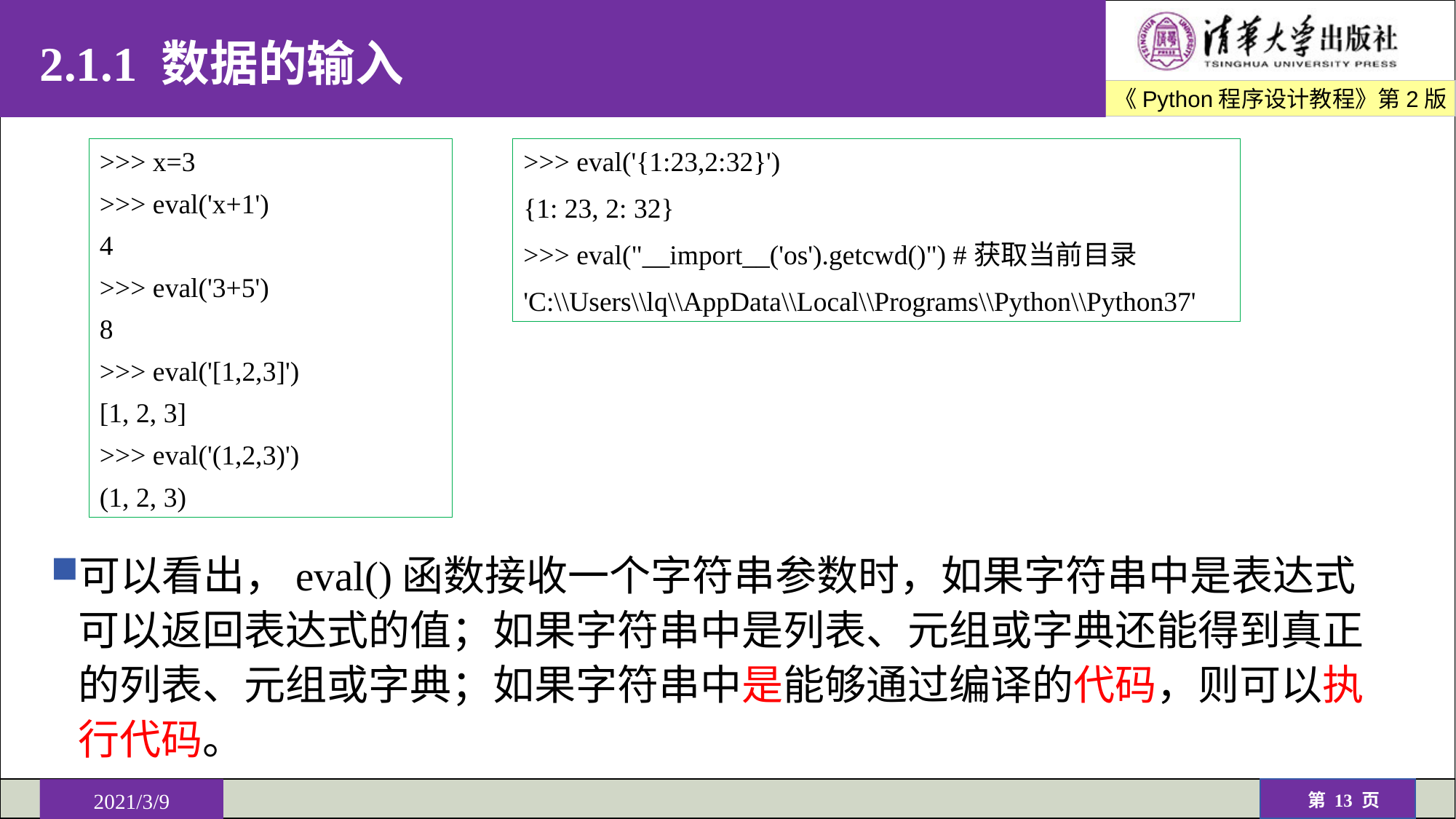

# 2.1.1 数据的输入
>>> x=3
>>> eval('x+1')
4
>>> eval('3+5')
8
>>> eval('[1,2,3]')
[1, 2, 3]
>>> eval('(1,2,3)')
(1, 2, 3)
>>> eval('{1:23,2:32}')
{1: 23, 2: 32}
>>> eval("__import__('os').getcwd()") #获取当前目录
'C:\\Users\\lq\\AppData\\Local\\Programs\\Python\\Python37'
可以看出，eval()函数接收一个字符串参数时，如果字符串中是表达式可以返回表达式的值；如果字符串中是列表、元组或字典还能得到真正的列表、元组或字典；如果字符串中是能够通过编译的代码，则可以执行代码。